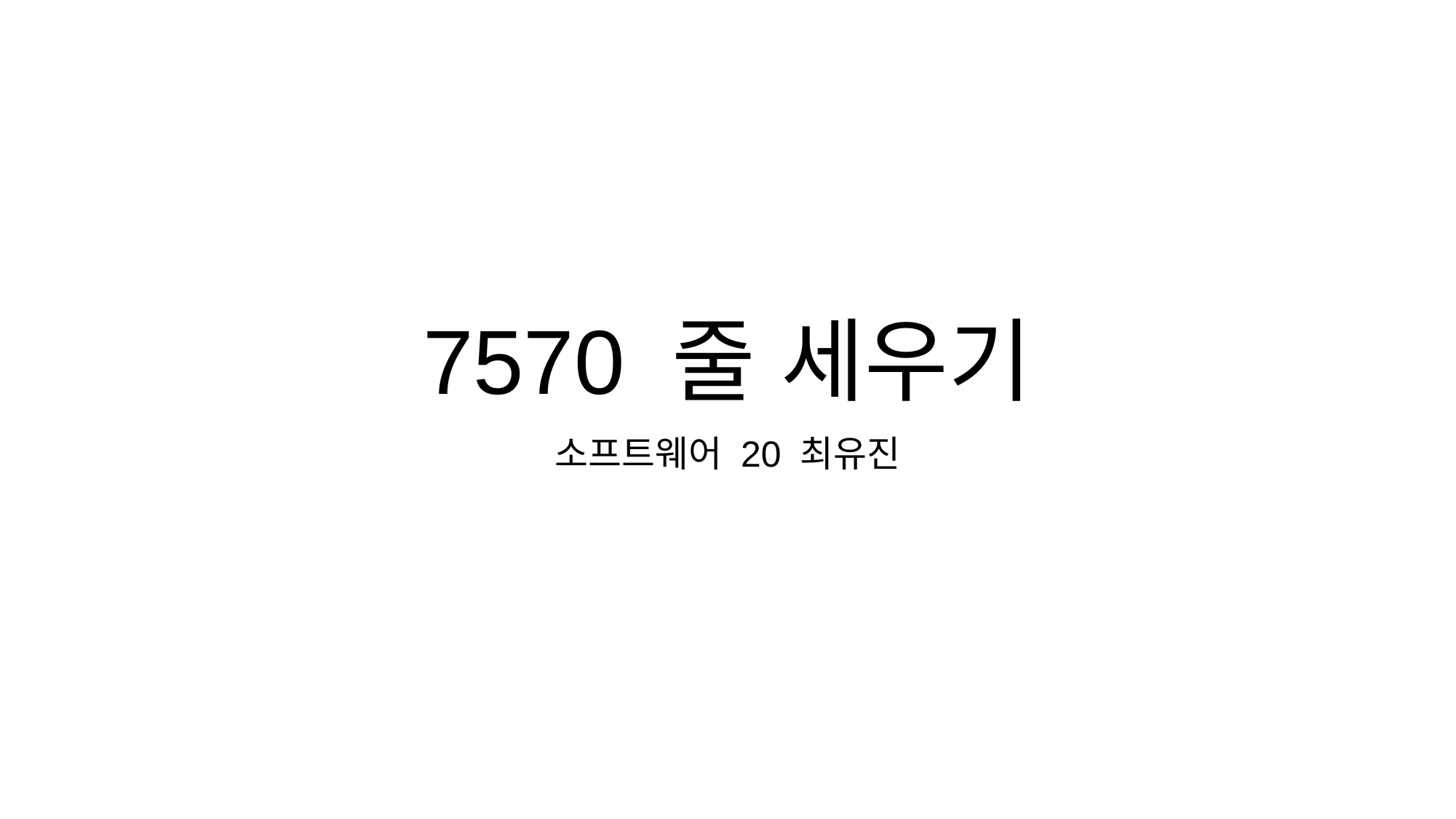

# 7570 줄 세우기
소프트웨어 20 최유진